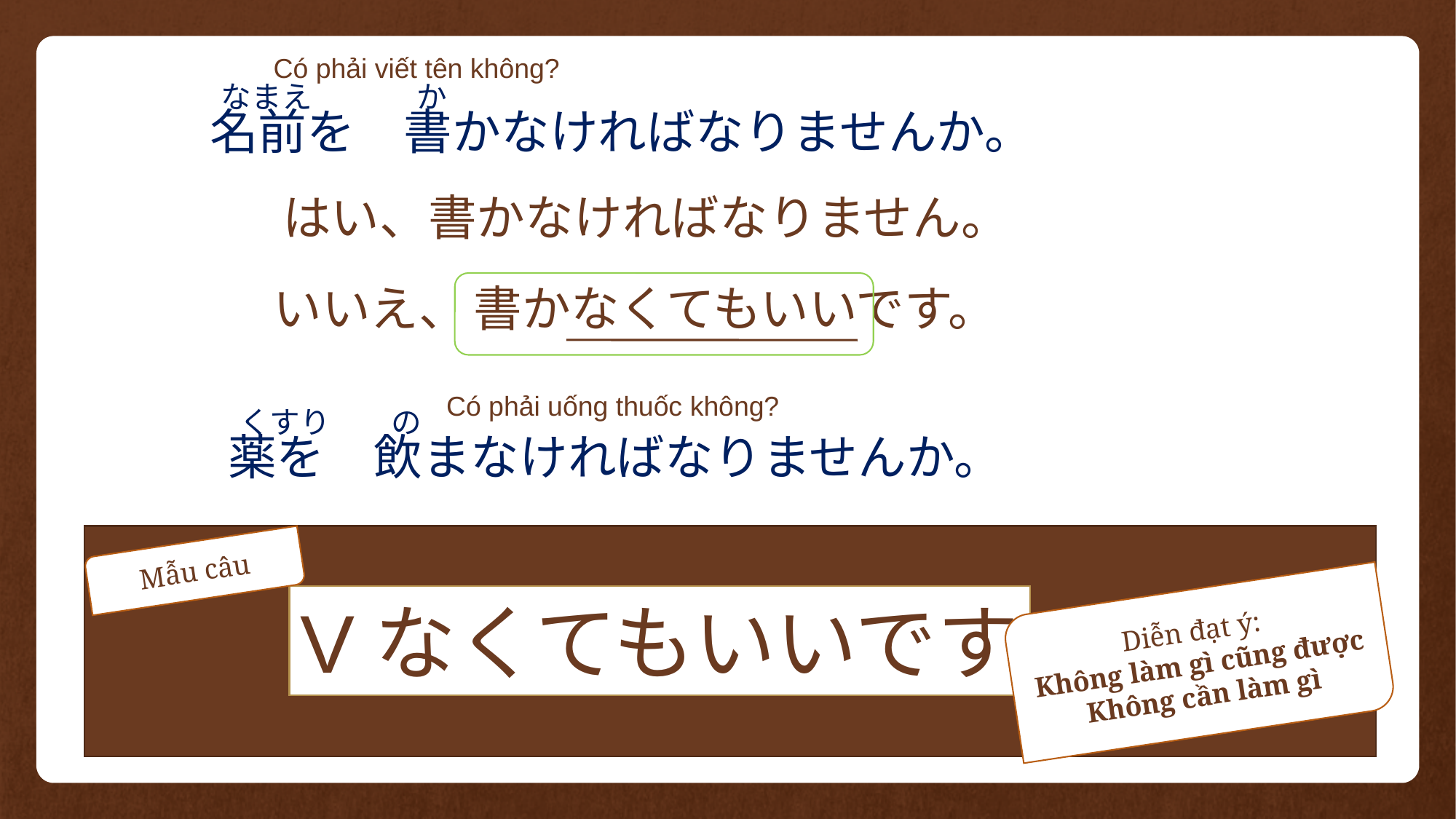

Có phải viết tên không?
なまえ　　　  か
名前を　書かなければなりませんか。
はい、書かなければなりません。
いいえ、
書かなくてもいいです。

Có phải uống thuốc không?
  くすり　　の
薬を　飲まなければなりませんか。
はい、飲まなければなりません。

Mẫu câu
Vなくてもいいです
Diễn đạt ý:
Không làm gì cũng được
Không cần làm gì
いいえ、

飲まなくてもいいです。